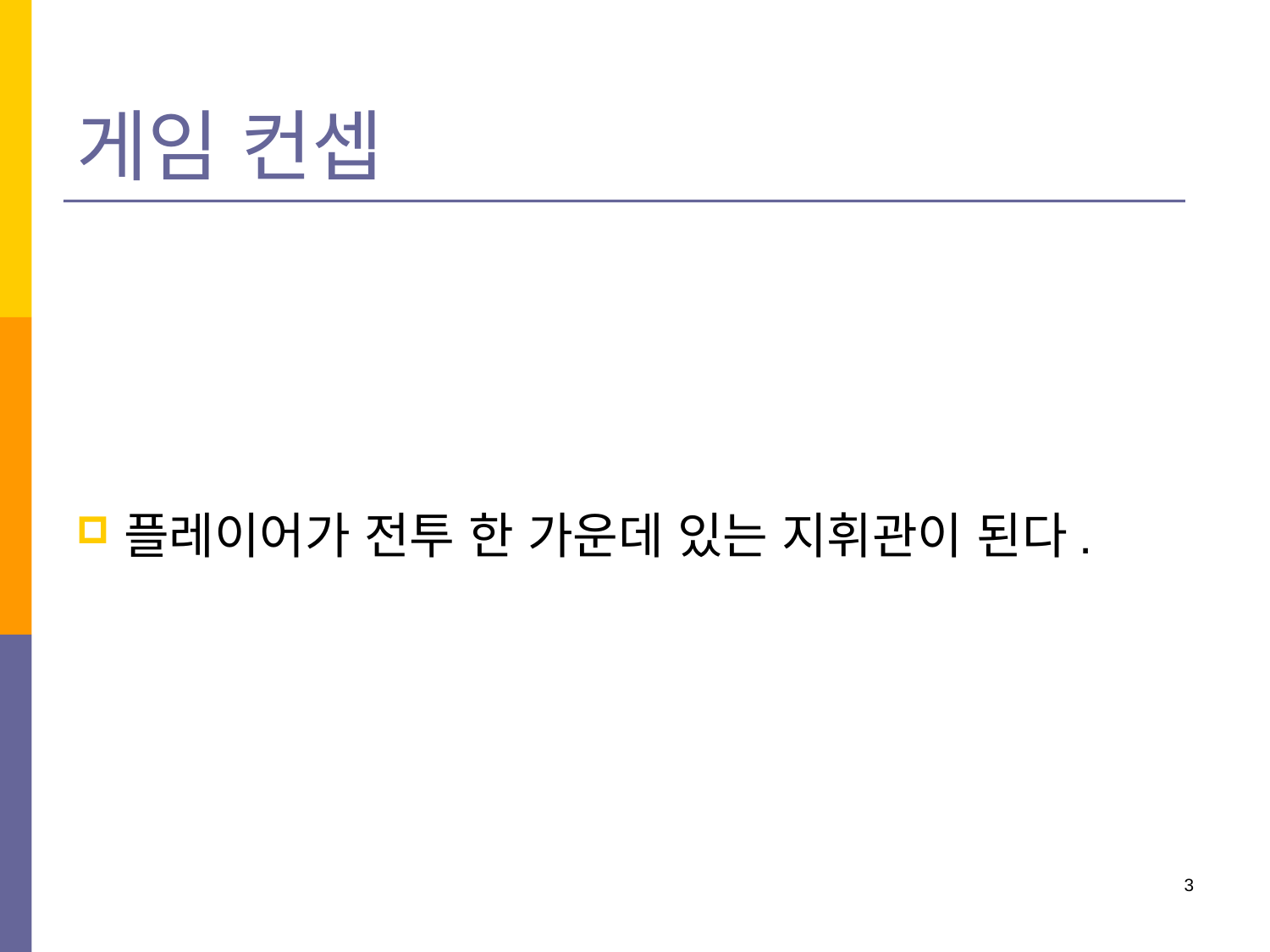

# 게임 컨셉

플레이어가 전투 한 가운데 있는 지휘관이 된다.
3